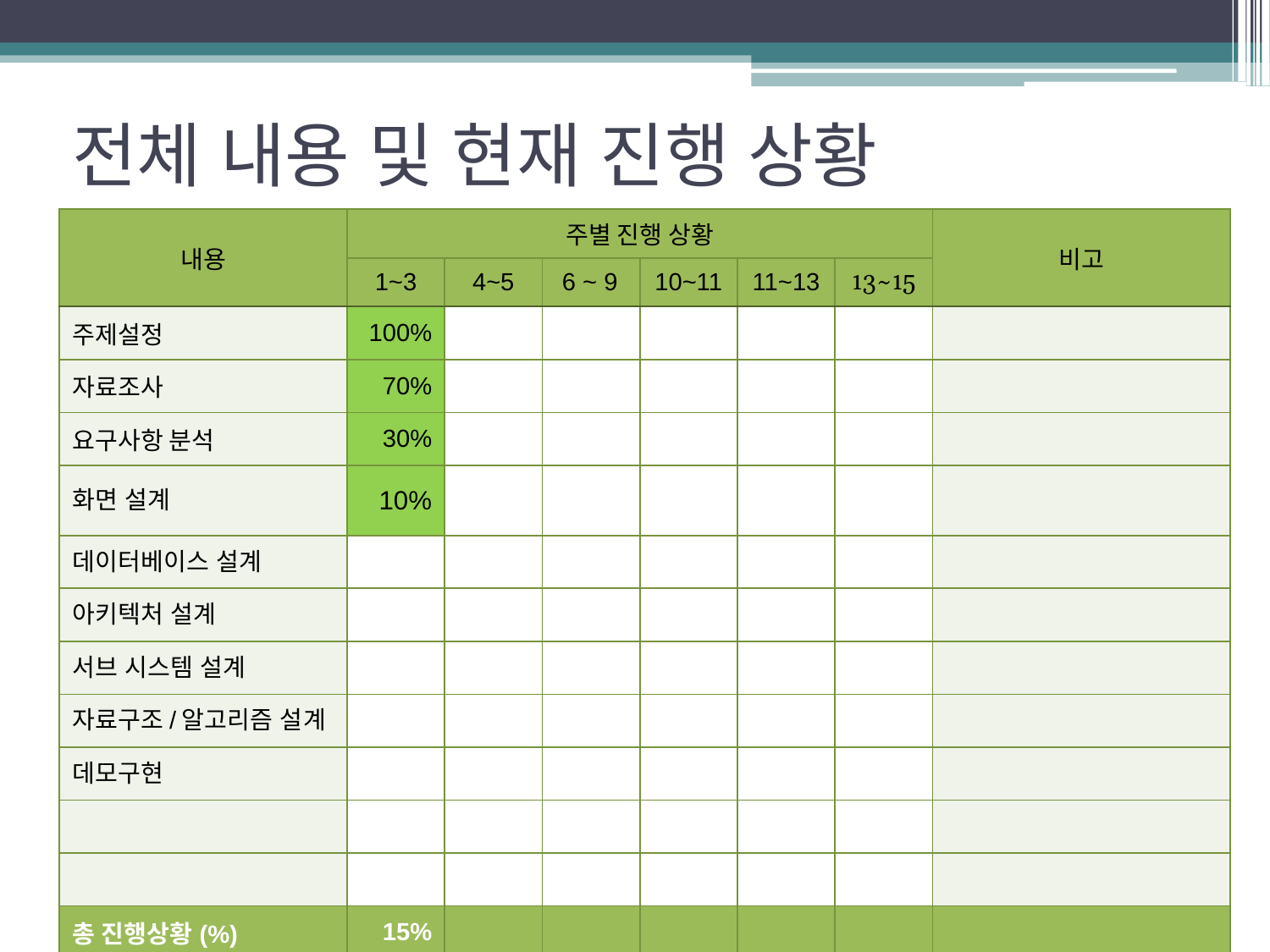

# 전체 내용 및 현재 진행 상황
| 내용 | 주별 진행 상황 |  |  |  |  |  | 비고 |
| --- | --- | --- | --- | --- | --- | --- | --- |
|  | 1~3 | 4~5 | 6 ~ 9 | 10~11 | 11~13 | 13~15 |  |
| 주제설정 | 100% |  |  |  |  |  |  |
| 자료조사 | 70% |  |  |  |  |  |  |
| 요구사항 분석 | 30% |  |  |  |  |  |  |
| 화면 설계 | 10% |  |  |  |  |  |  |
| 데이터베이스 설계 |  |  |  |  |  |  |  |
| 아키텍처 설계 |  |  |  |  |  |  |  |
| 서브 시스템 설계 |  |  |  |  |  |  |  |
| 자료구조/알고리즘 설계 |  |  |  |  |  |  |  |
| 데모구현 |  |  |  |  |  |  |  |
|  |  |  |  |  |  |  |  |
|  |  |  |  |  |  |  |  |
| 총 진행상황(%) | 15% |  |  |  |  |  |  |